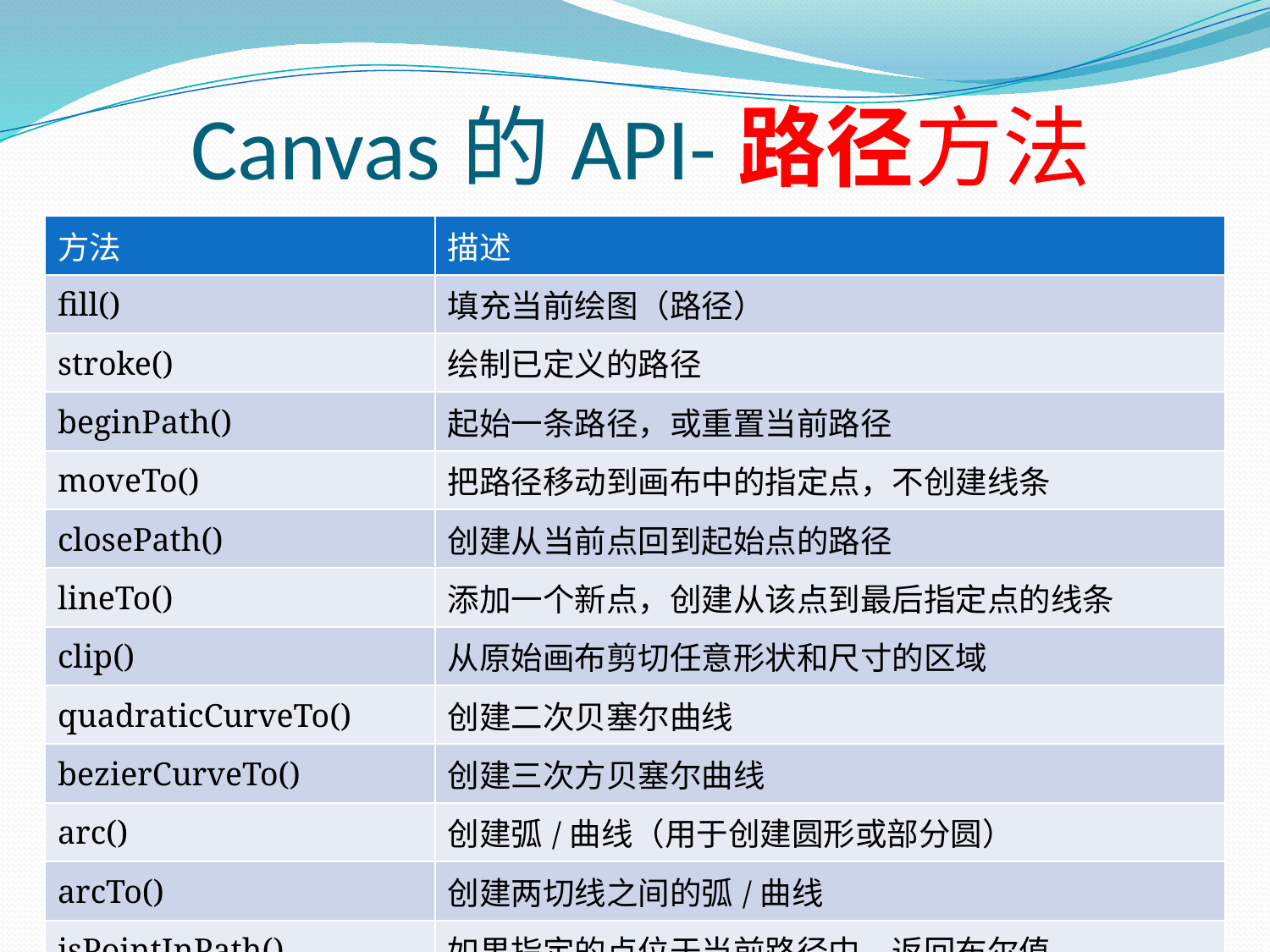

# Canvas的API-路径方法
| 方法 | 描述 |
| --- | --- |
| fill() | 填充当前绘图（路径） |
| stroke() | 绘制已定义的路径 |
| beginPath() | 起始一条路径，或重置当前路径 |
| moveTo() | 把路径移动到画布中的指定点，不创建线条 |
| closePath() | 创建从当前点回到起始点的路径 |
| lineTo() | 添加一个新点，创建从该点到最后指定点的线条 |
| clip() | 从原始画布剪切任意形状和尺寸的区域 |
| quadraticCurveTo() | 创建二次贝塞尔曲线 |
| bezierCurveTo() | 创建三次方贝塞尔曲线 |
| arc() | 创建弧/曲线（用于创建圆形或部分圆） |
| arcTo() | 创建两切线之间的弧/曲线 |
| isPointInPath() | 如果指定的点位于当前路径中，返回布尔值 |